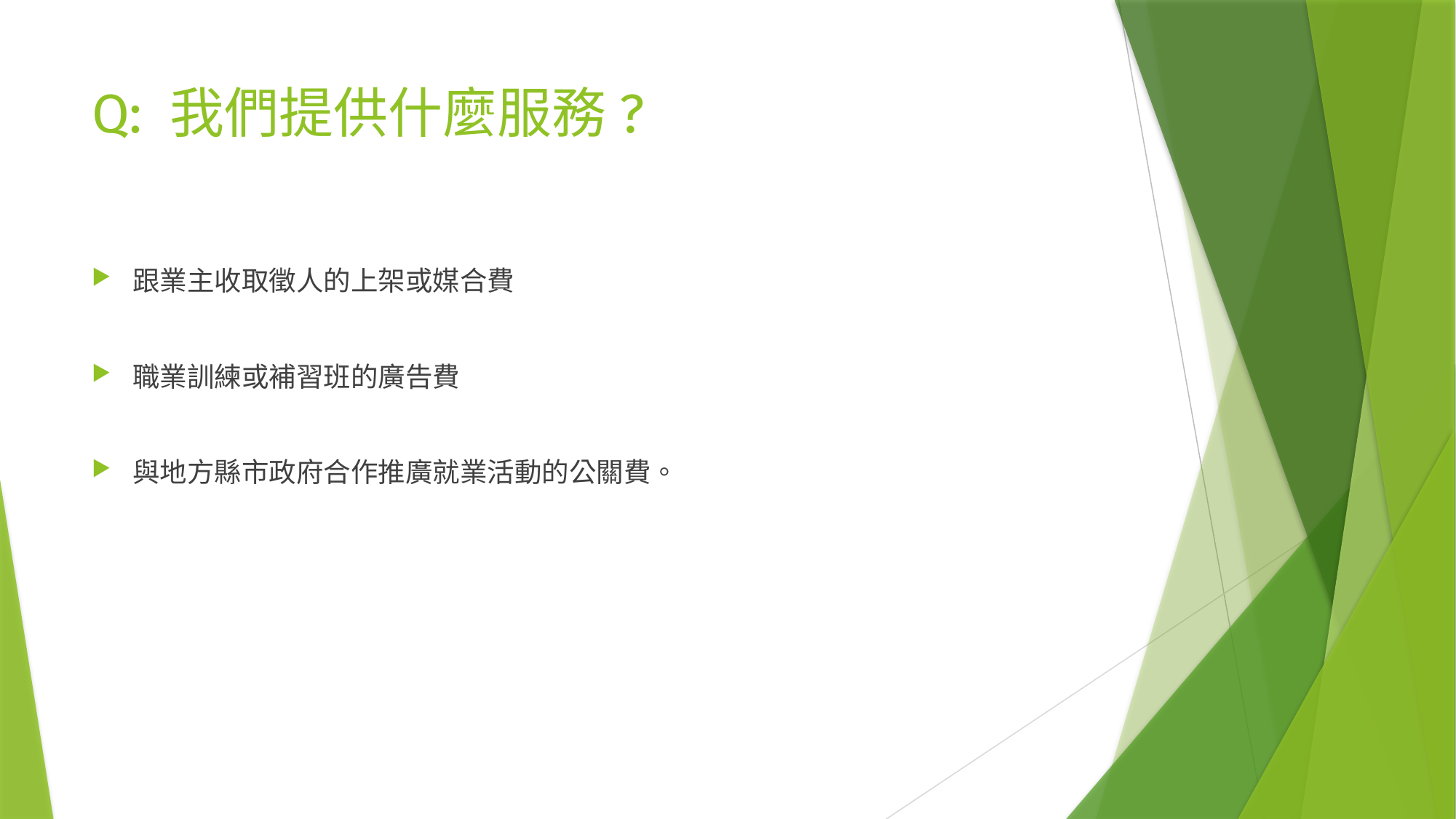

# Q: 我們提供什麼服務?
跟業主收取徵人的上架或媒合費

職業訓練或補習班的廣告費

與地方縣市政府合作推廣就業活動的公關費。